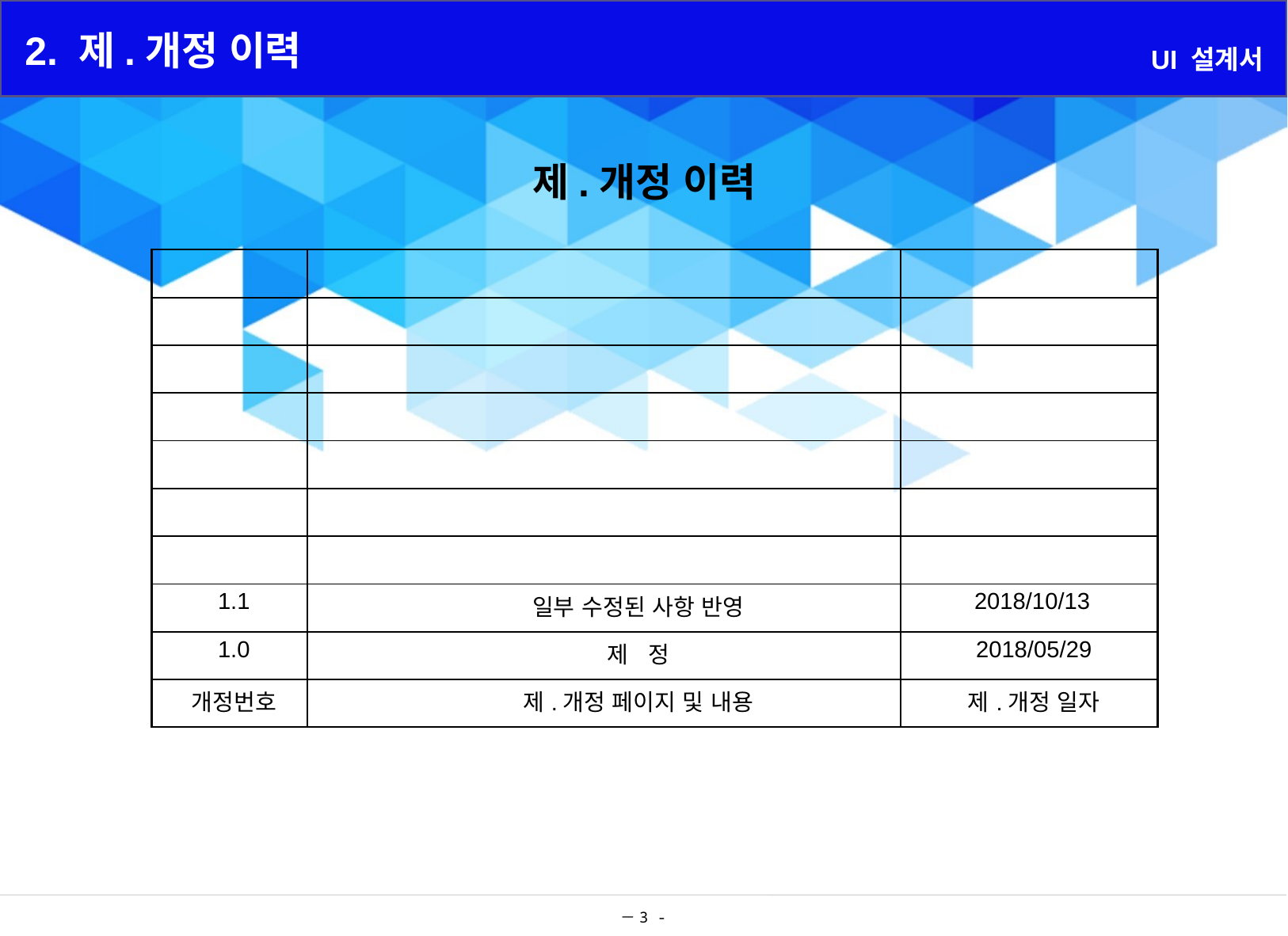

2. 제.개정 이력
UI 설계서
제.개정 이력
|  |  |  |
| --- | --- | --- |
|  |  |  |
|  |  |  |
|  |  |  |
|  |  |  |
|  |  |  |
|  |  |  |
| 1.1 | 일부 수정된 사항 반영 | 2018/10/13 |
| 1.0 | 제 정 | 2018/05/29 |
| 개정번호 | 제.개정 페이지 및 내용 | 제.개정 일자 |

－3 -